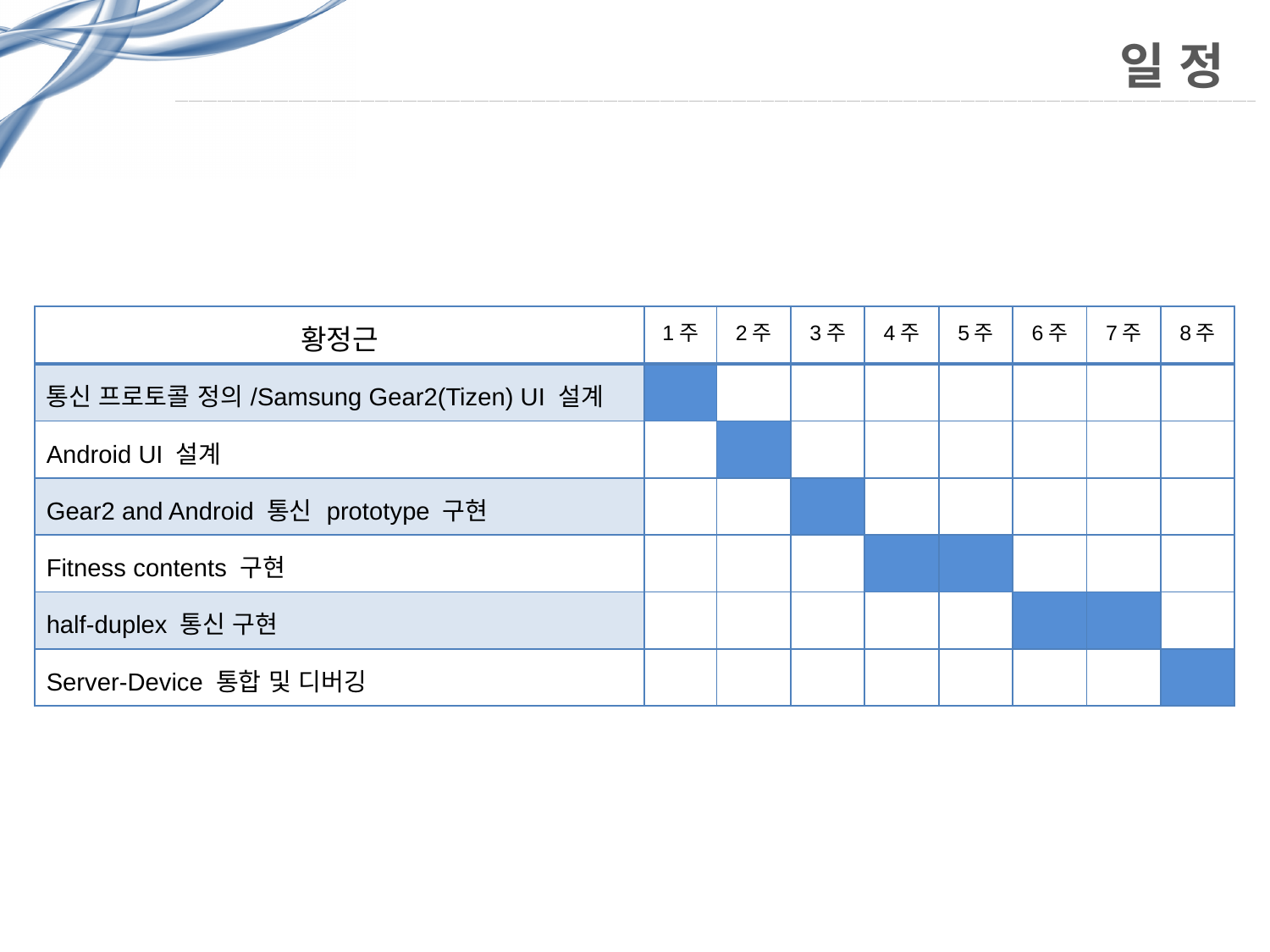

# 일 정
| 황정근 | 1주 | 2주 | 3주 | 4주 | 5주 | 6주 | 7주 | 8주 |
| --- | --- | --- | --- | --- | --- | --- | --- | --- |
| 통신 프로토콜 정의/Samsung Gear2(Tizen) UI 설계 |  |  |  |  |  |  |  |  |
| Android UI 설계 |  |  |  |  |  |  |  |  |
| Gear2 and Android 통신 prototype 구현 |  |  |  |  |  |  |  |  |
| Fitness contents 구현 |  |  |  |  |  |  |  |  |
| half-duplex 통신 구현 |  |  |  |  |  |  |  |  |
| Server-Device 통합 및 디버깅 |  |  |  |  |  |  |  |  |